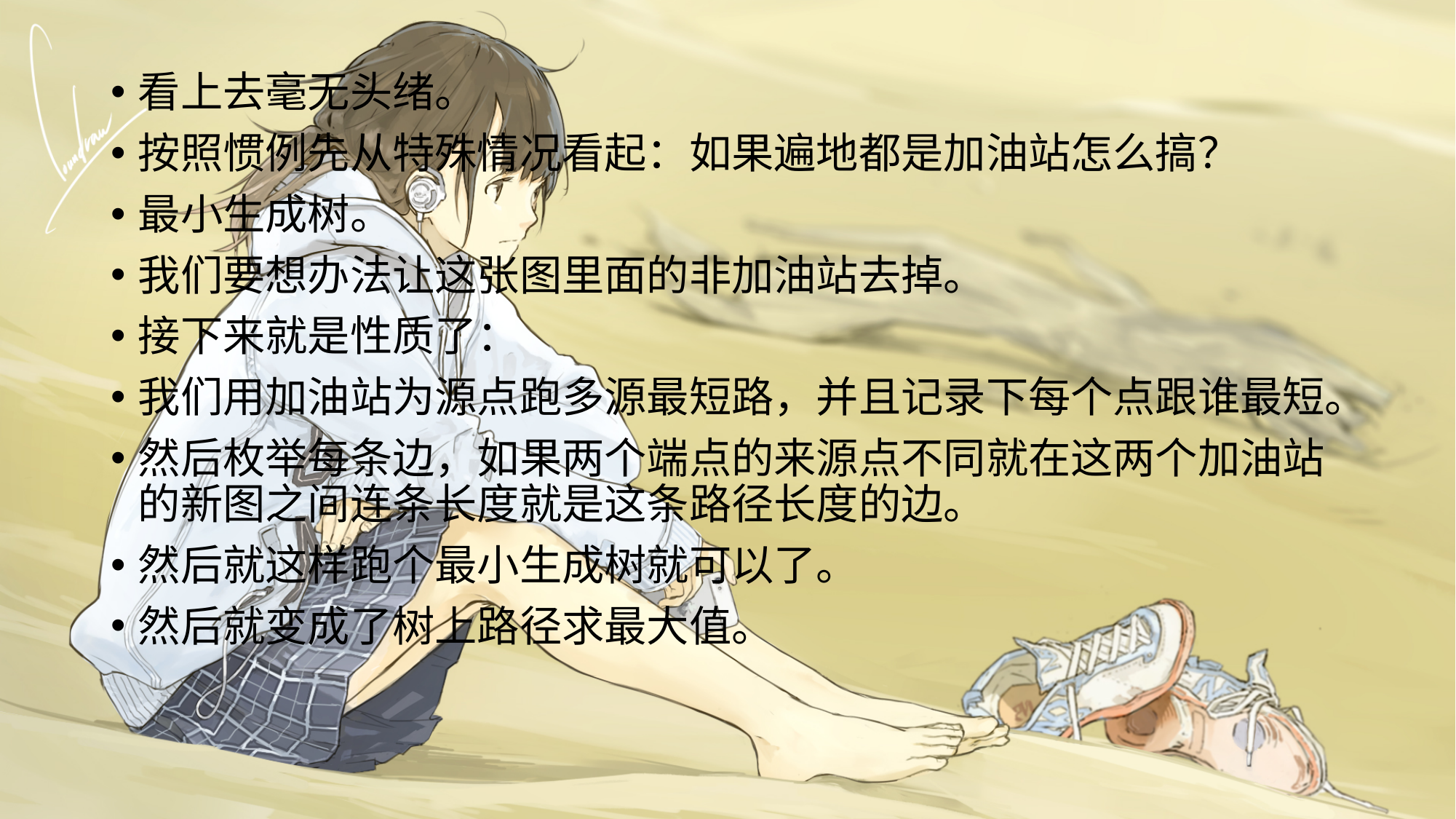

看上去毫无头绪。
按照惯例先从特殊情况看起：如果遍地都是加油站怎么搞？
最小生成树。
我们要想办法让这张图里面的非加油站去掉。
接下来就是性质了：
我们用加油站为源点跑多源最短路，并且记录下每个点跟谁最短。
然后枚举每条边，如果两个端点的来源点不同就在这两个加油站的新图之间连条长度就是这条路径长度的边。
然后就这样跑个最小生成树就可以了。
然后就变成了树上路径求最大值。